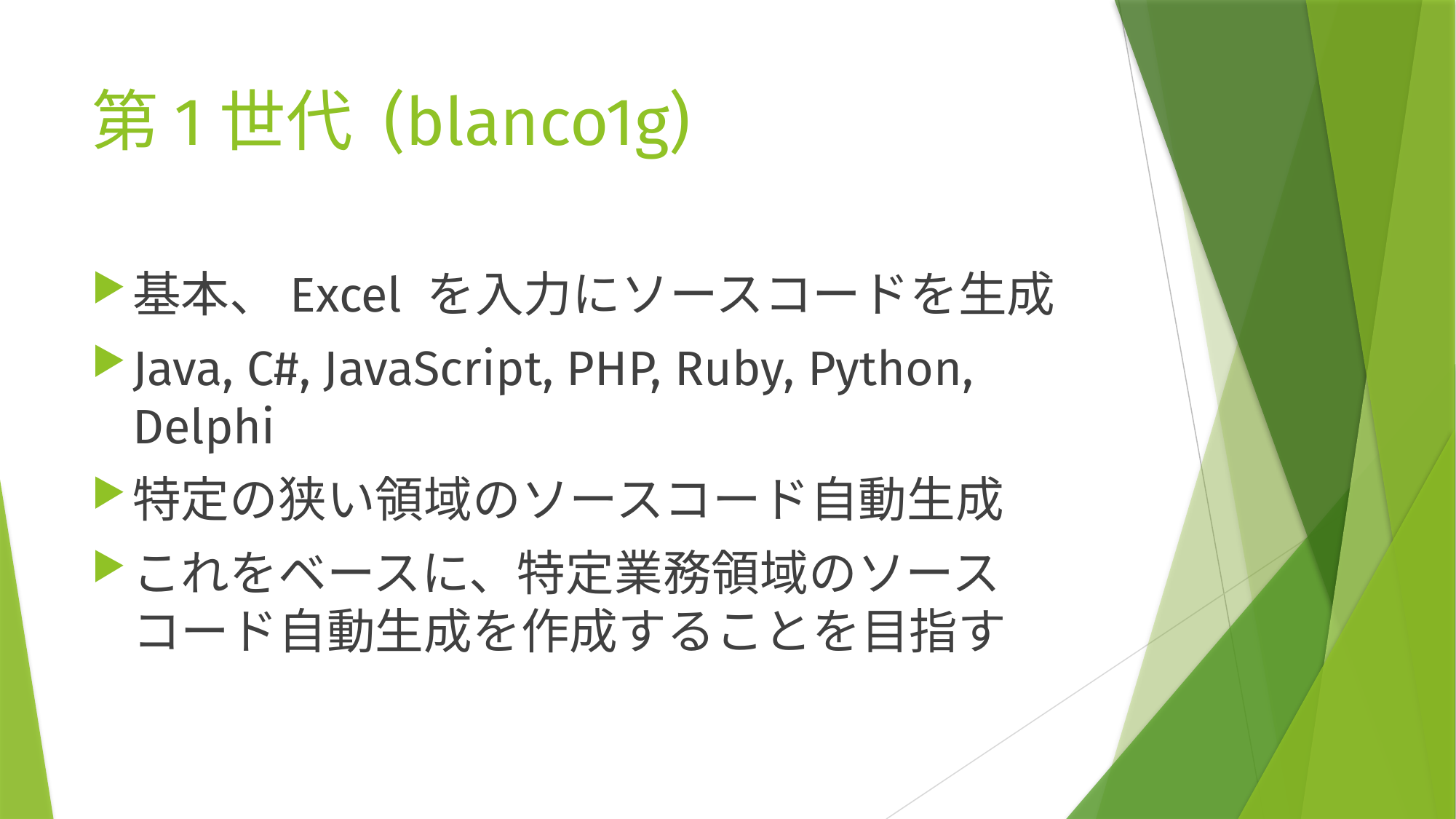

# 第1世代 (blanco1g)
基本、Excel を入力にソースコードを生成
Java, C#, JavaScript, PHP, Ruby, Python, Delphi
特定の狭い領域のソースコード自動生成
これをベースに、特定業務領域のソースコード自動生成を作成することを目指す